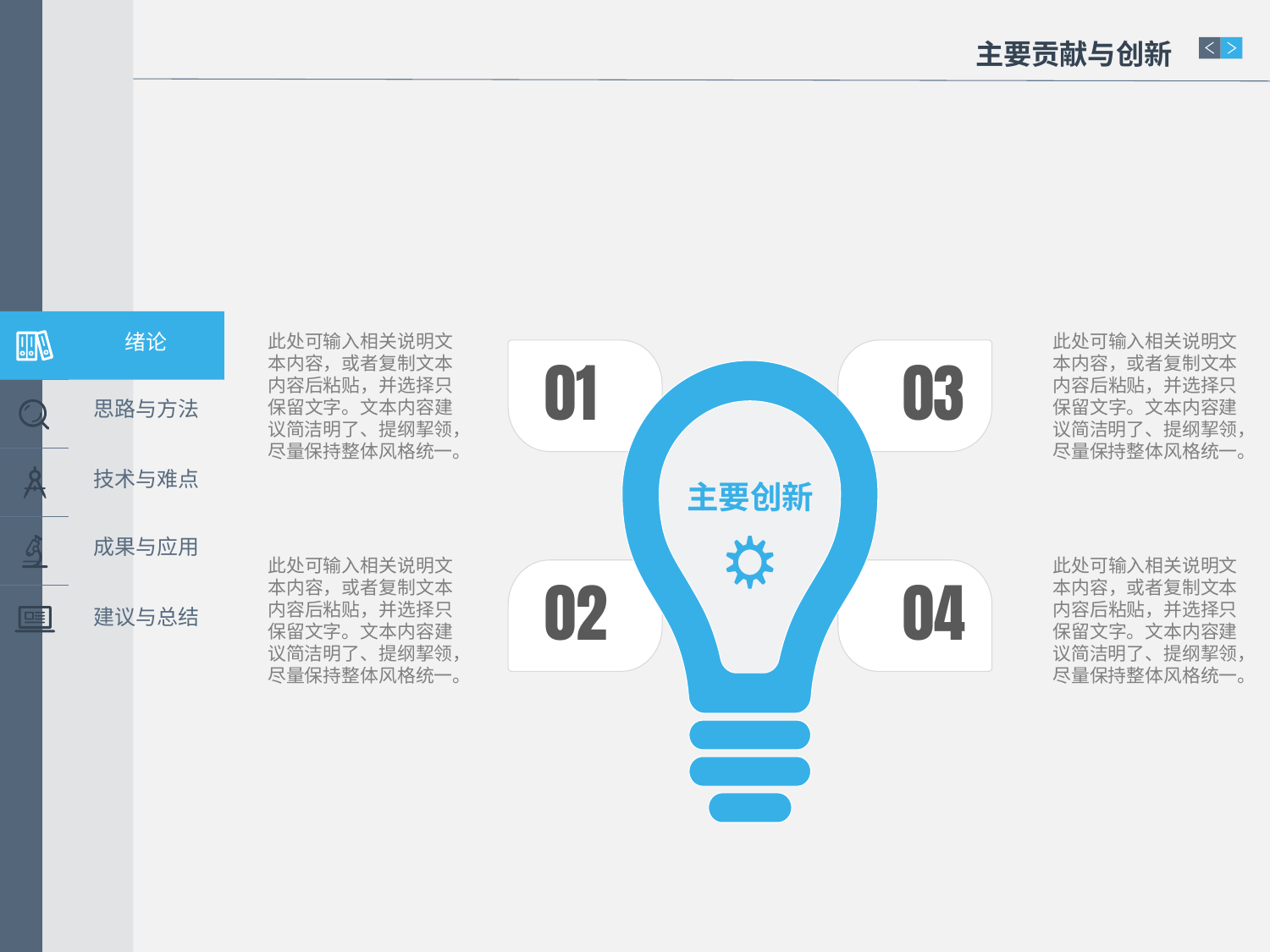

主要贡献与创新

绪论

思路与方法

技术与难点

成果与应用

建议与总结

此处可输入相关说明文本内容，或者复制文本内容后粘贴，并选择只保留文字。文本内容建议简洁明了、提纲挈领，尽量保持整体风格统一。
此处可输入相关说明文本内容，或者复制文本内容后粘贴，并选择只保留文字。文本内容建议简洁明了、提纲挈领，尽量保持整体风格统一。

01
03

主要创新

此处可输入相关说明文本内容，或者复制文本内容后粘贴，并选择只保留文字。文本内容建议简洁明了、提纲挈领，尽量保持整体风格统一。
此处可输入相关说明文本内容，或者复制文本内容后粘贴，并选择只保留文字。文本内容建议简洁明了、提纲挈领，尽量保持整体风格统一。

02
04